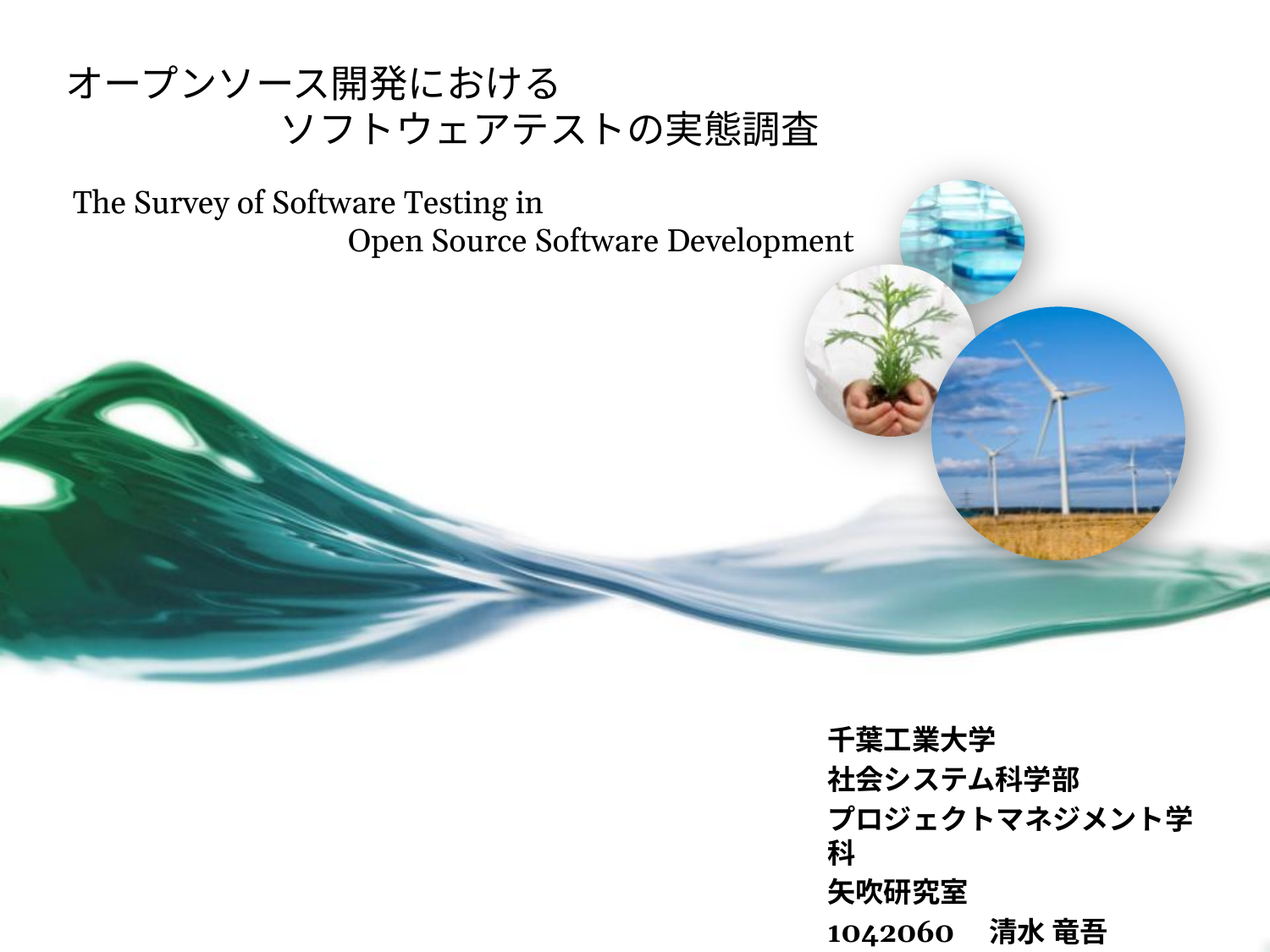

# オープンソース開発における ソフトウェアテストの実態調査
The Survey of Software Testing in
	Open Source Software Development
千葉工業大学
社会システム科学部
プロジェクトマネジメント学科
矢吹研究室
1042060　清水 竜吾